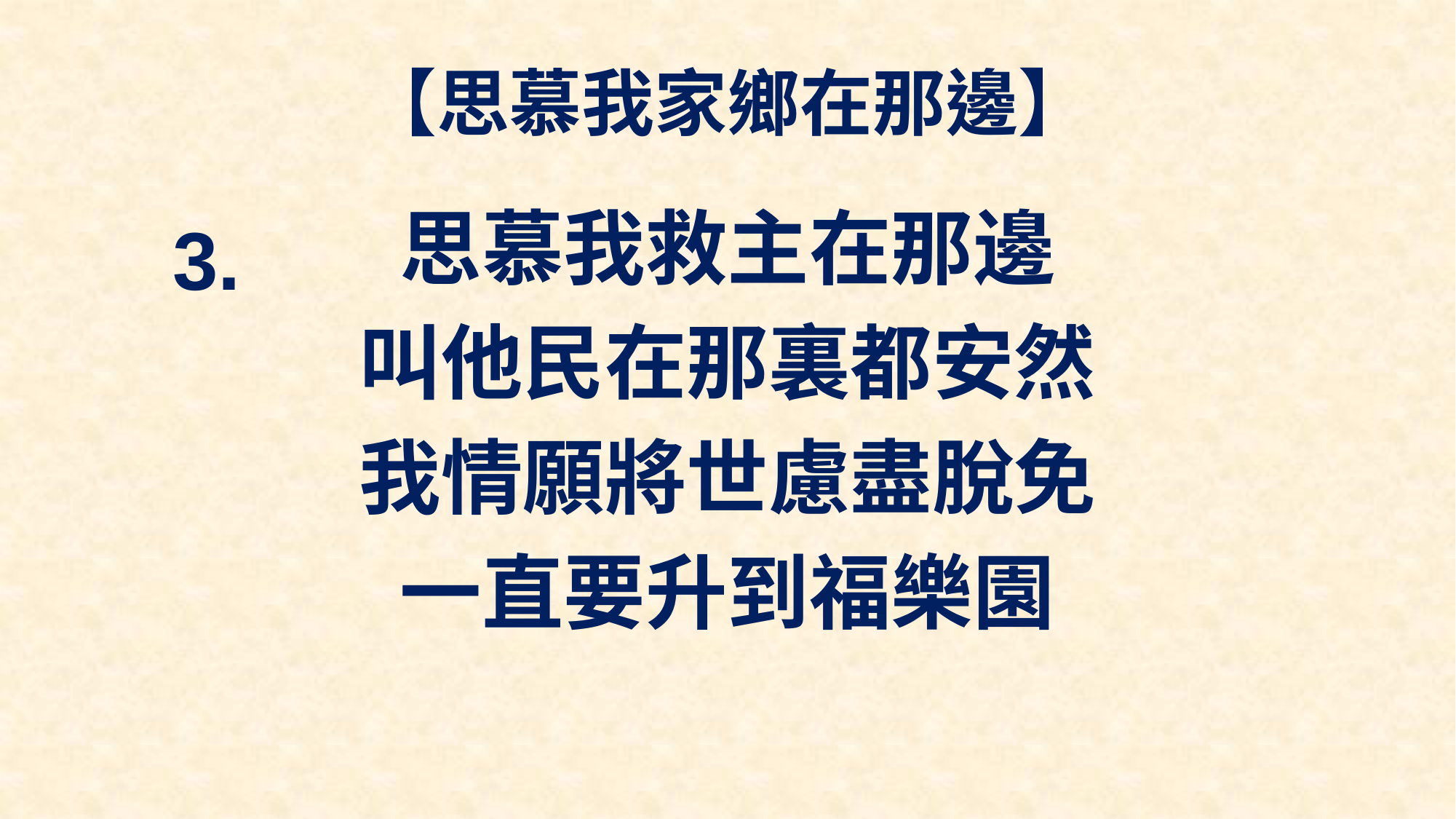

# 【思慕我家鄉在那邊】
思慕我救主在那邊
叫他民在那裏都安然
我情願將世慮盡脫免
一直要升到福樂園
3.